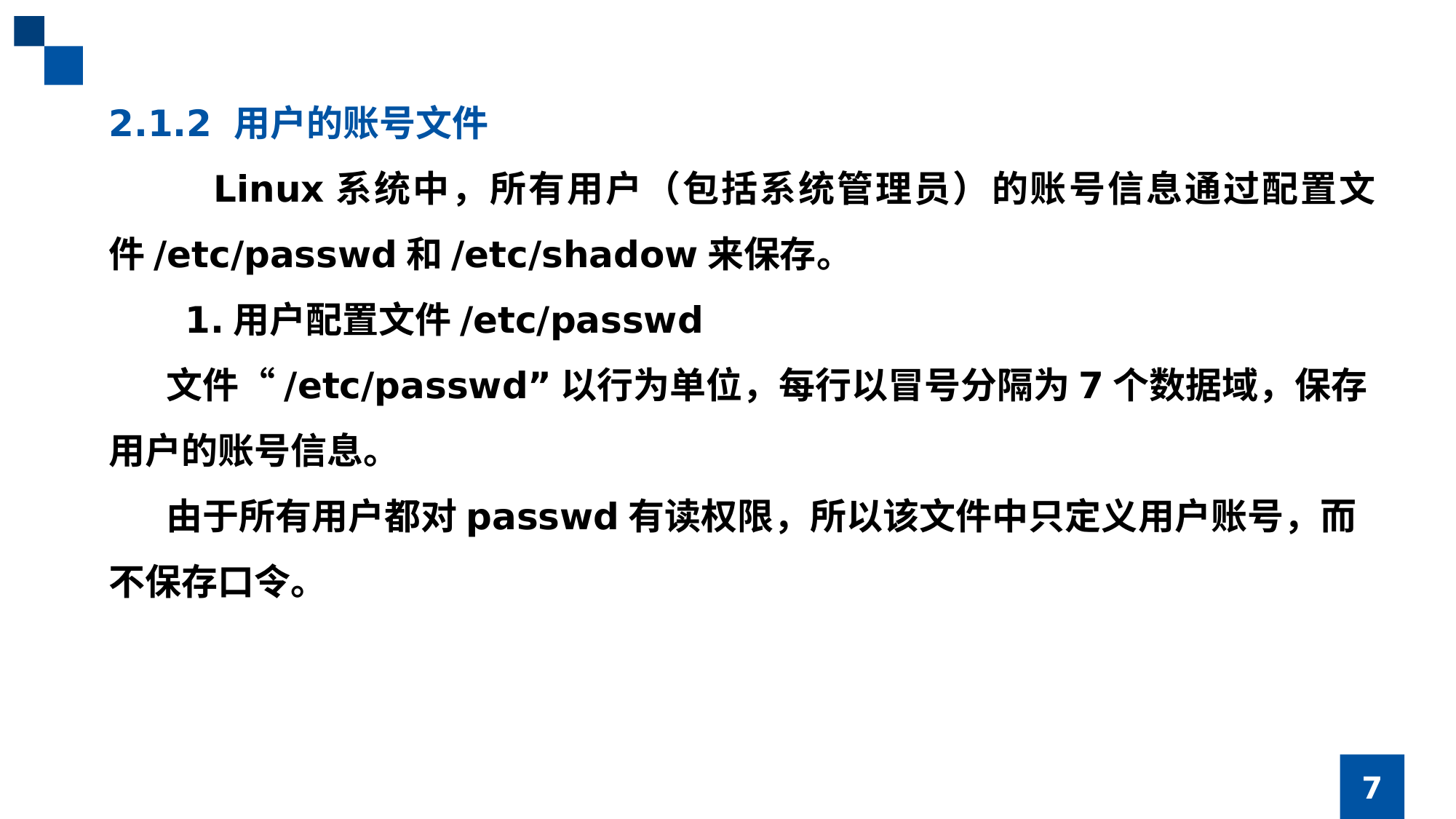

2.1.2 用户的账号文件
       Linux系统中，所有用户（包括系统管理员）的账号信息通过配置文件/etc/passwd和/etc/shadow来保存。
      1.用户配置文件/etc/passwd
      文件“/etc/passwd”以行为单位，每行以冒号分隔为7个数据域，保存用户的账号信息。
      由于所有用户都对passwd有读权限，所以该文件中只定义用户账号，而不保存口令。

7